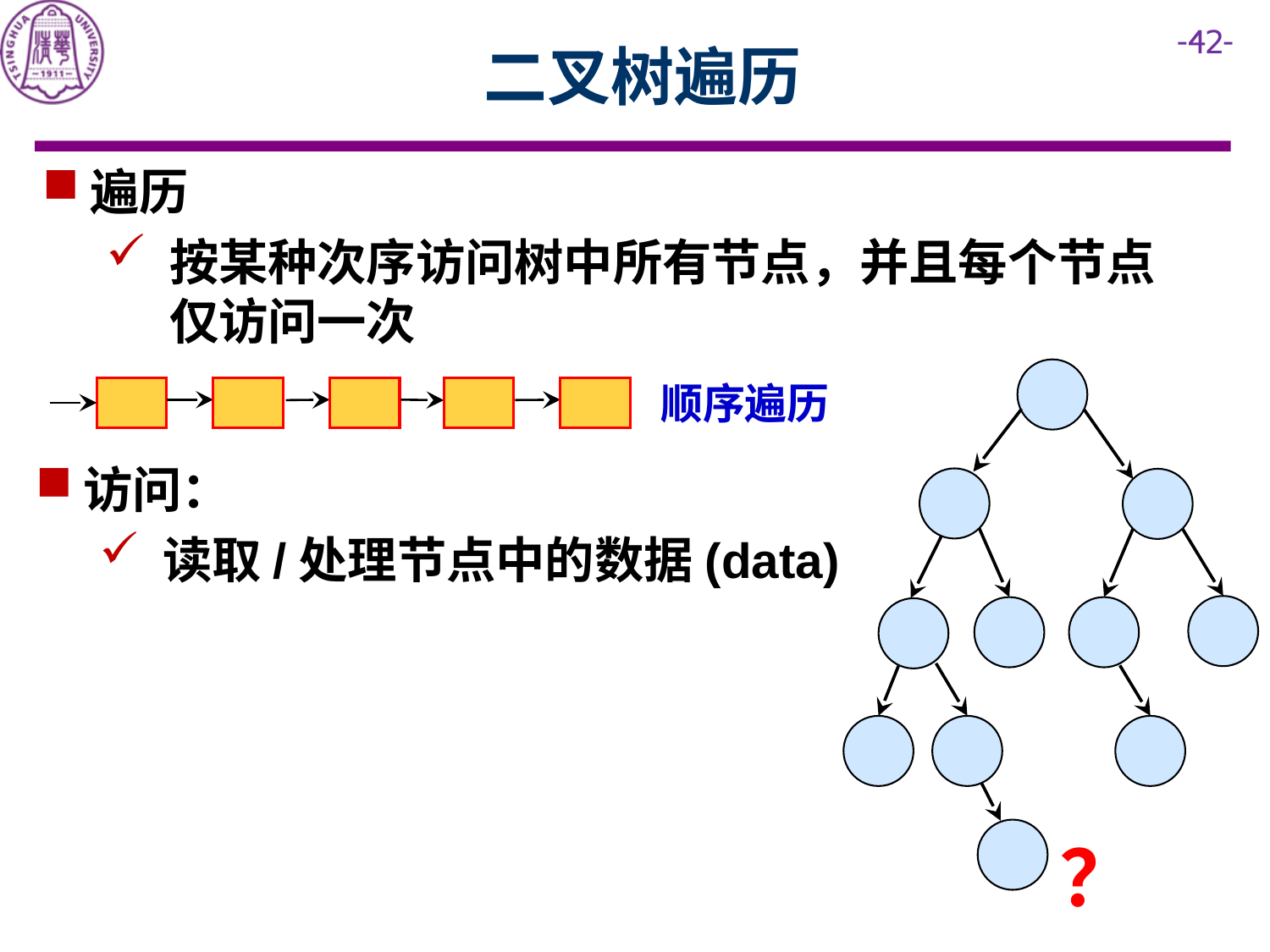

# 二叉树遍历
遍历
按某种次序访问树中所有节点，并且每个节点仅访问一次

？
顺序遍历

访问：
读取/处理节点中的数据(data)